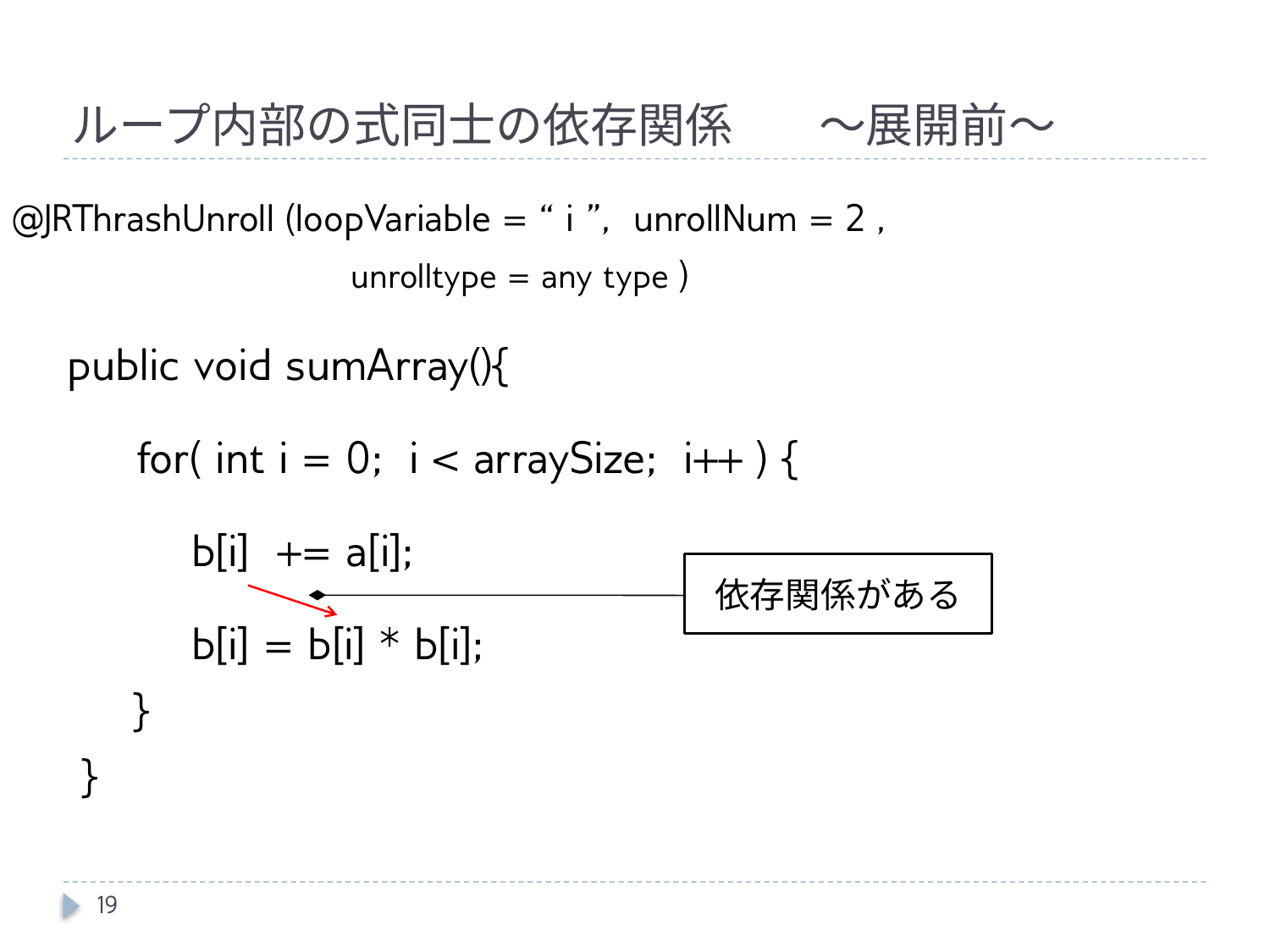

# ループ内部の式同士の依存関係	～展開前～

@JRThrashUnroll (loopVariable = “ i ”,  unrollNum = 2 ,
			    unrolltype = any type )

    public void sumArray(){

         for( int i = 0;  i < arraySize;  i++ ) {

             b[i]  += a[i];

             b[i] = b[i] * b[i];
	      }
     }
依存関係がある
19